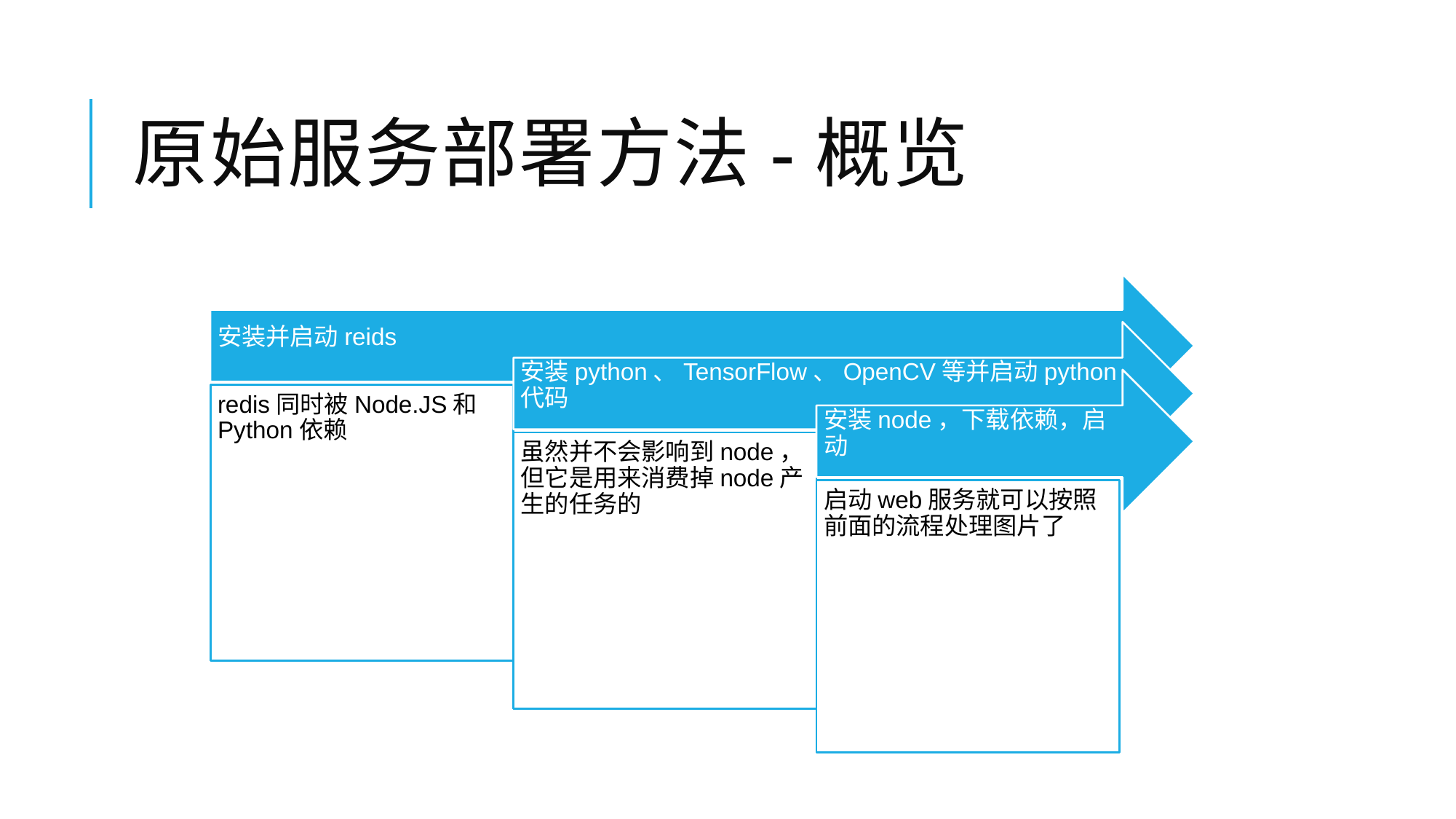

# 原始服务部署方法-概览
安装并启动reids
redis同时被Node.JS和Python依赖
安装python、TensorFlow、OpenCV等并启动python代码
虽然并不会影响到node，但它是用来消费掉node产生的任务的
安装node，下载依赖，启动
启动web服务就可以按照前面的流程处理图片了